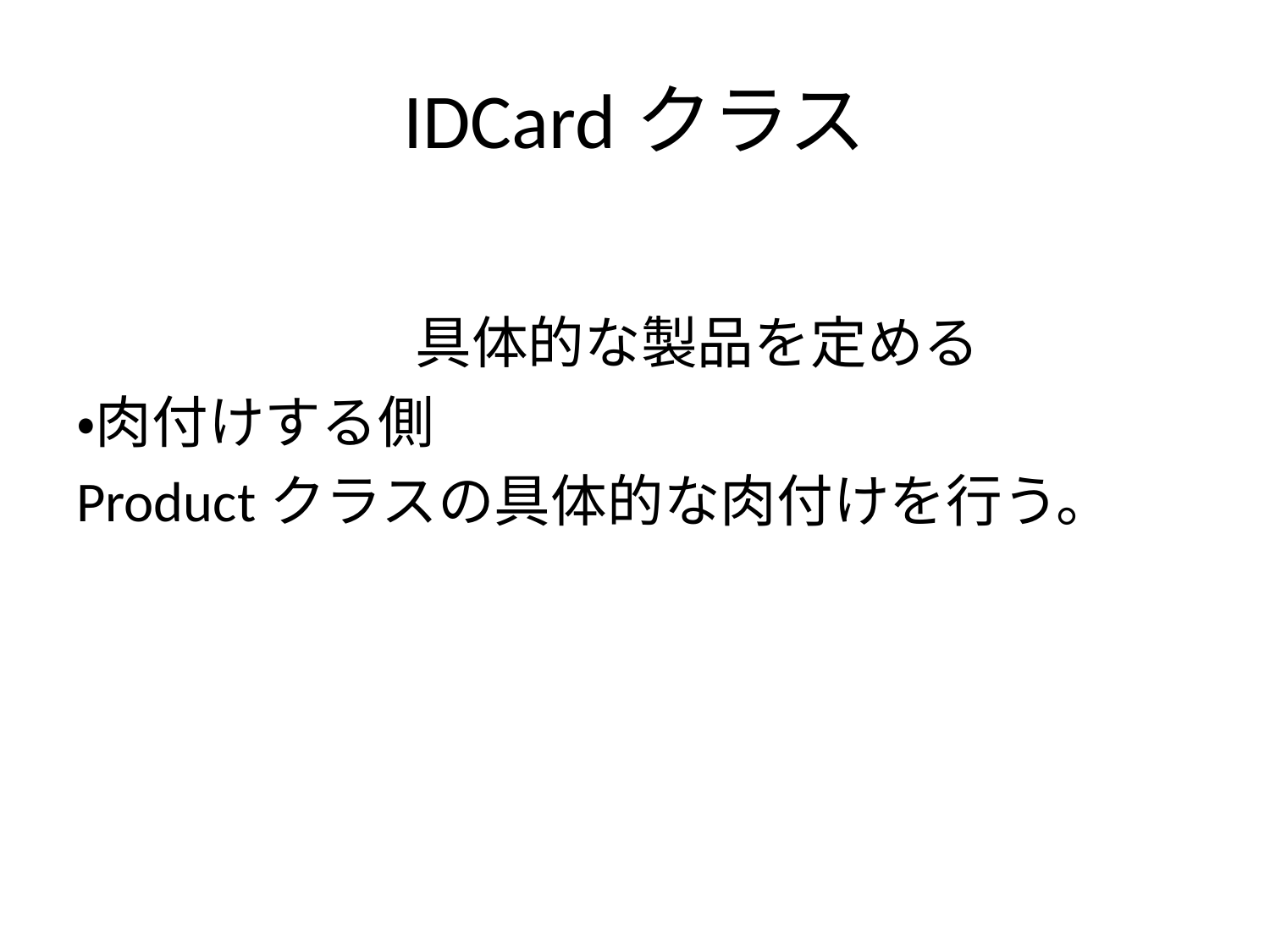

# IDCardクラス

　　　　　　具体的な製品を定める
・肉付けする側
Productクラスの具体的な肉付けを行う。